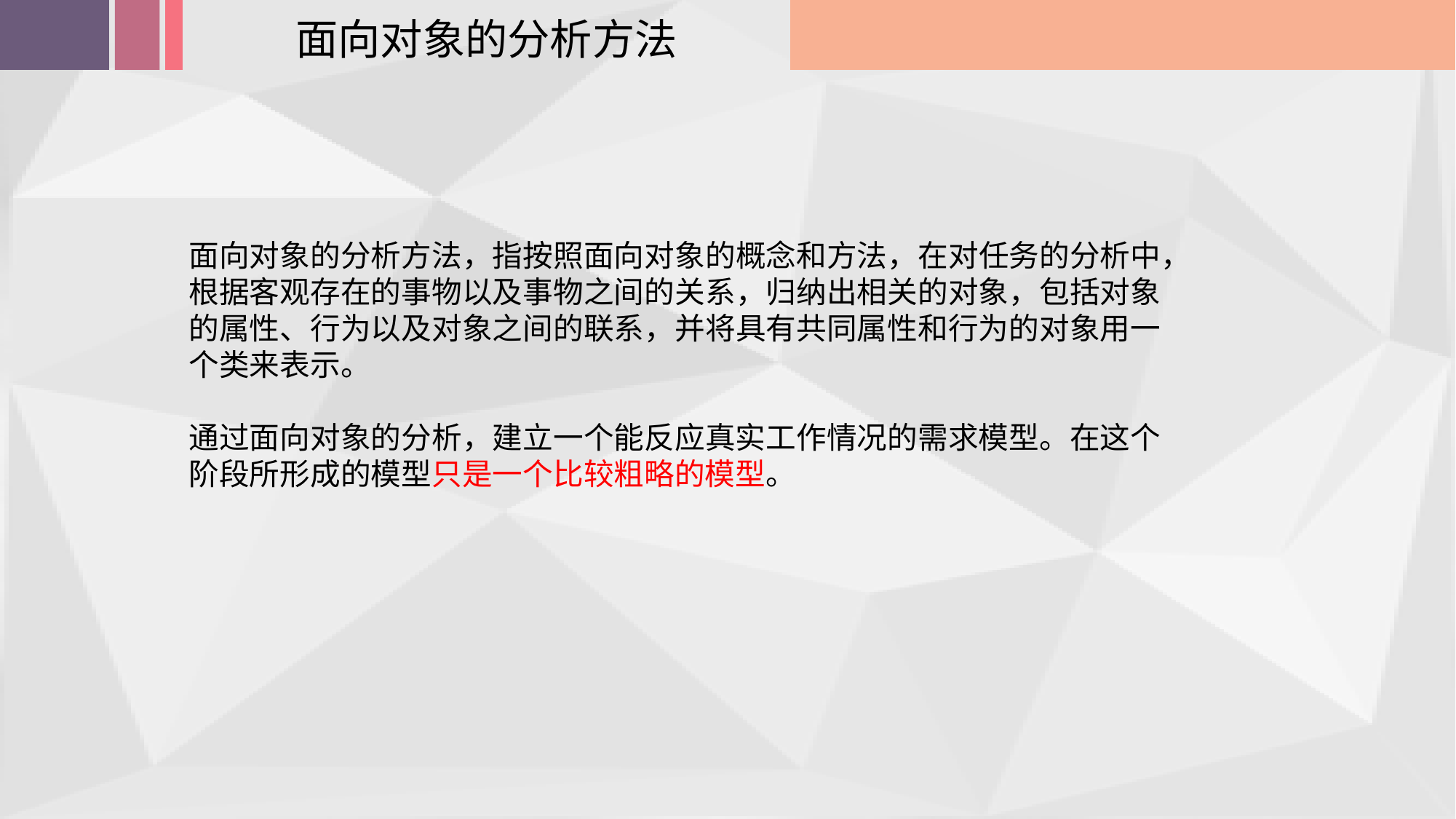

面向对象的分析方法
面向对象的分析方法，指按照面向对象的概念和方法，在对任务的分析中，
根据客观存在的事物以及事物之间的关系，归纳出相关的对象，包括对象
的属性、行为以及对象之间的联系，并将具有共同属性和行为的对象用一
个类来表示。

通过面向对象的分析，建立一个能反应真实工作情况的需求模型。在这个
阶段所形成的模型只是一个比较粗略的模型。